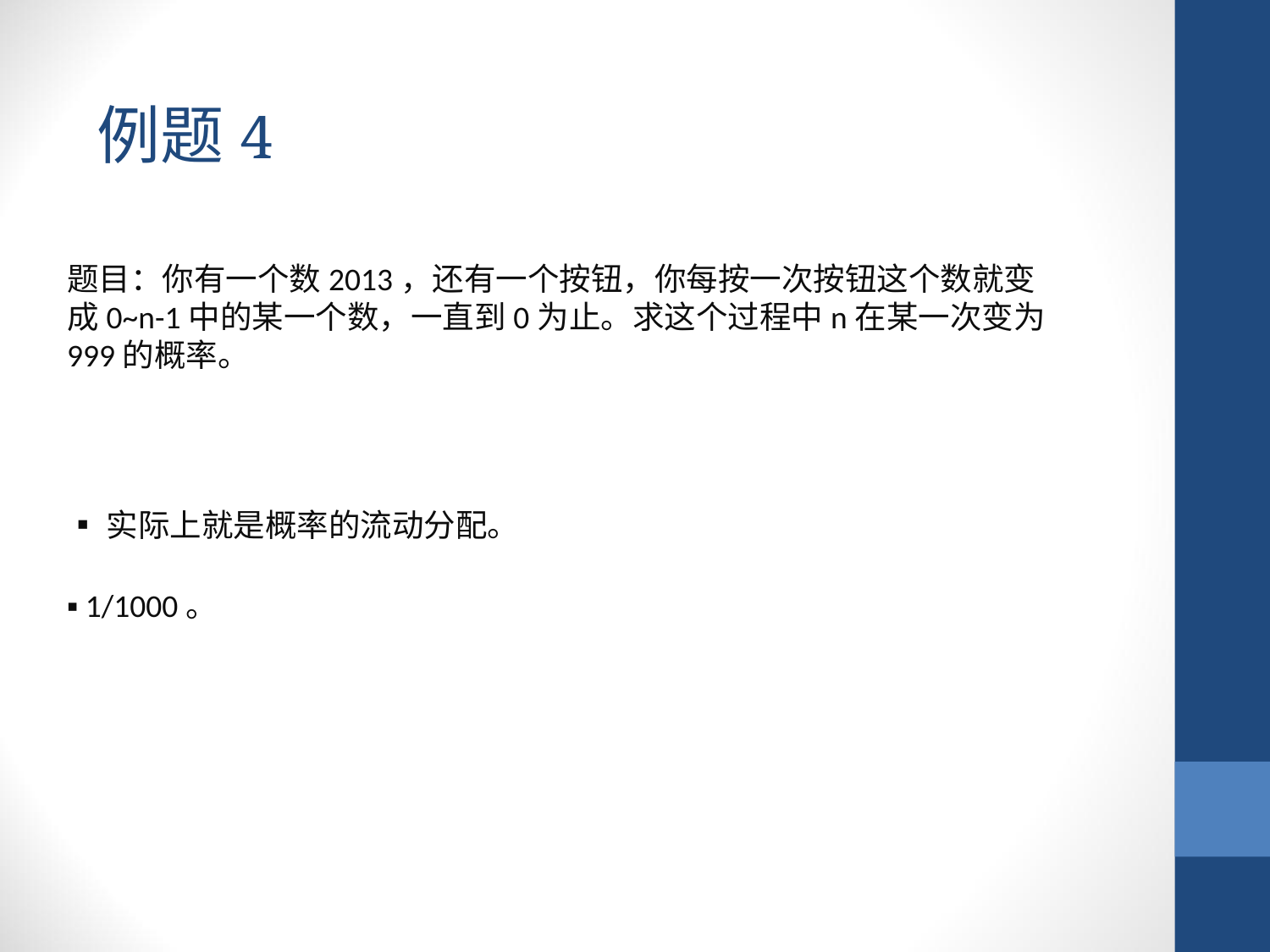

例题4
题目：你有一个数2013，还有一个按钮，你每按一次按钮这个数就变成0~n-1中的某一个数，一直到0为止。求这个过程中n在某一次变为999的概率。
▪实际上就是概率的流动分配。
▪ 1/1000。